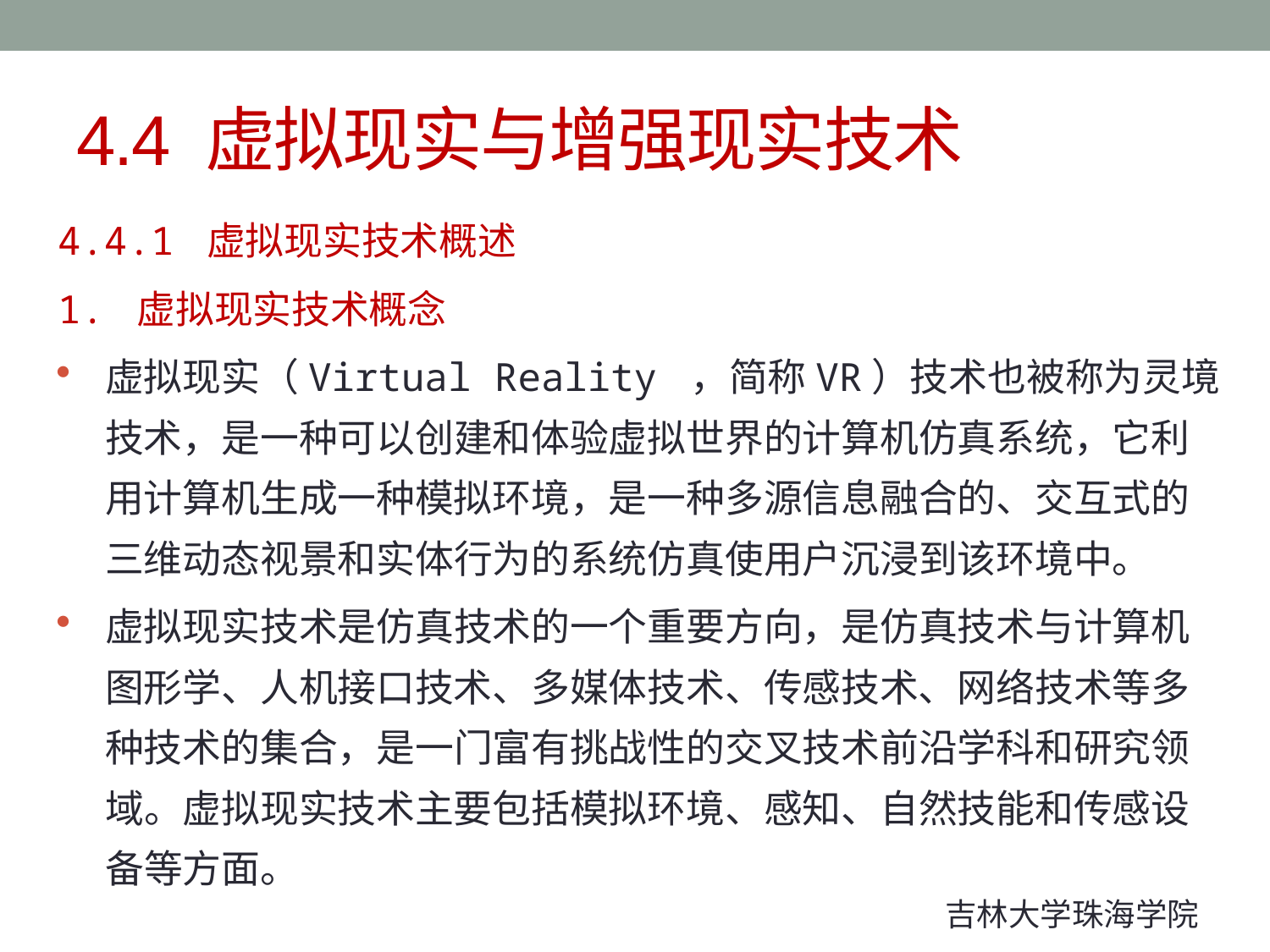

# 4.4 虚拟现实与增强现实技术
4.4.1 虚拟现实技术概述
1. 虚拟现实技术概念
虚拟现实（Virtual Reality ，简称VR）技术也被称为灵境技术，是一种可以创建和体验虚拟世界的计算机仿真系统，它利用计算机生成一种模拟环境，是一种多源信息融合的、交互式的三维动态视景和实体行为的系统仿真使用户沉浸到该环境中。
虚拟现实技术是仿真技术的一个重要方向，是仿真技术与计算机图形学、人机接口技术、多媒体技术、传感技术、网络技术等多种技术的集合，是一门富有挑战性的交叉技术前沿学科和研究领域。虚拟现实技术主要包括模拟环境、感知、自然技能和传感设备等方面。